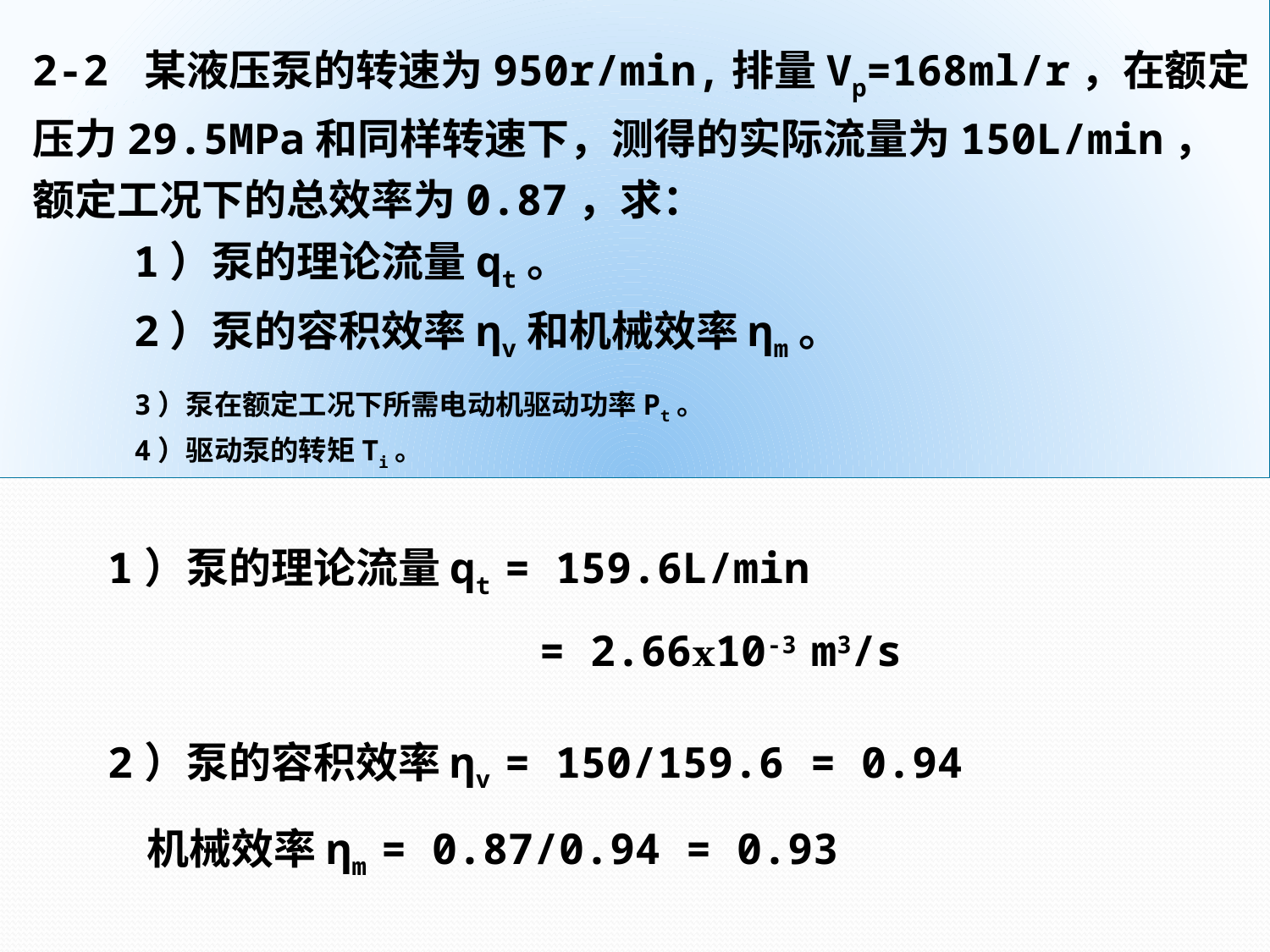

2-2 某液压泵的转速为950r/min,排量Vp=168ml/r，在额定压力29.5MPa和同样转速下，测得的实际流量为150L/min，额定工况下的总效率为0.87，求：
    1）泵的理论流量qt。
    2）泵的容积效率ηv和机械效率ηm。
    3）泵在额定工况下所需电动机驱动功率Pt。
      4）驱动泵的转矩Ti。
1）泵的理论流量qt = 159.6L/min
                 = 2.66ⅹ10-3 m3/s
2）泵的容积效率ηv = 150/159.6 = 0.94
   机械效率ηm = 0.87/0.94 = 0.93